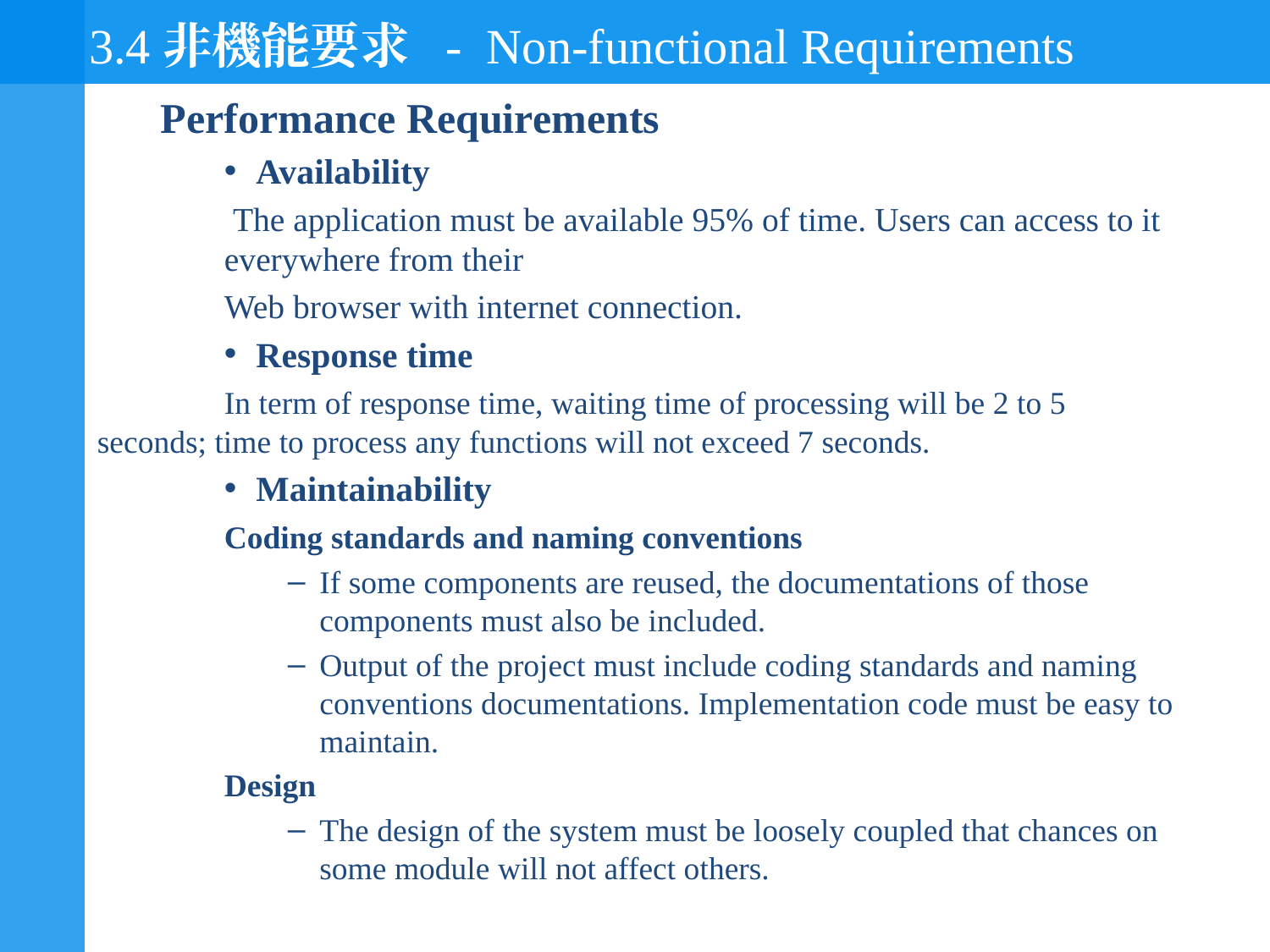

# 3.4非機能要求  -  Non-functional Requirements
Performance Requirements
Availability
	 The application must be available 95% of time. Users can access to it 	everywhere from their
	Web browser with internet connection.
Response time
 	In term of response time, waiting time of processing will be 2 to 5 	seconds; time to process any functions will not exceed 7 seconds.
Maintainability
       	Coding standards and naming conventions
If some components are reused, the documentations of those components must also be included.
Output of the project must include coding standards and naming conventions documentations. Implementation code must be easy to maintain.
	Design
The design of the system must be loosely coupled that chances on some module will not affect others.